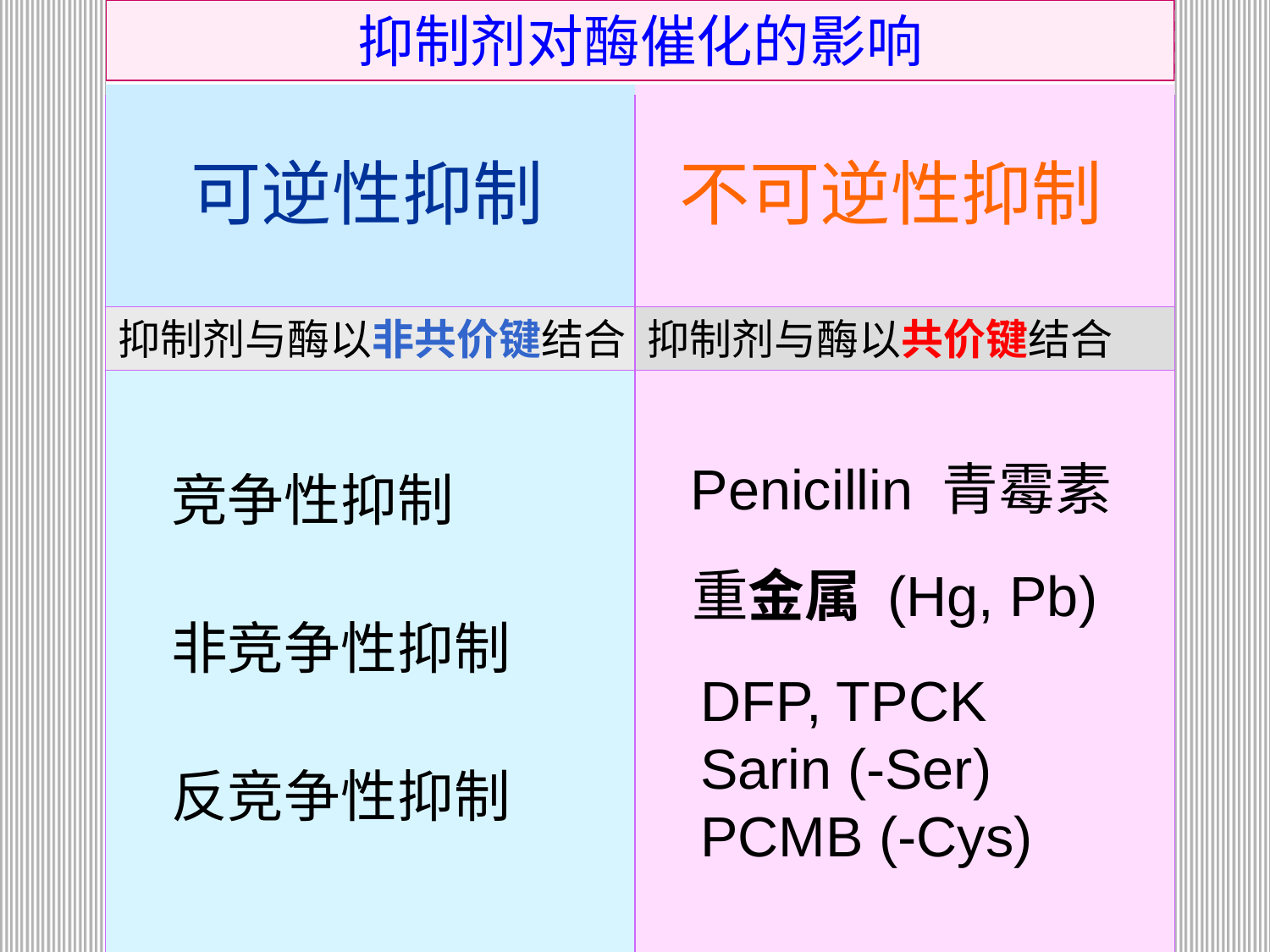

抑制剂对酶催化的影响

可逆性抑制

  不可逆性抑制
抑制剂与酶以非共价键结合
抑制剂与酶以共价键结合

Penicillin 青霉素
竞争性抑制
重金属 (Hg, Pb)
非竞争性抑制
DFP, TPCK
Sarin (-Ser)
PCMB (-Cys)
反竞争性抑制